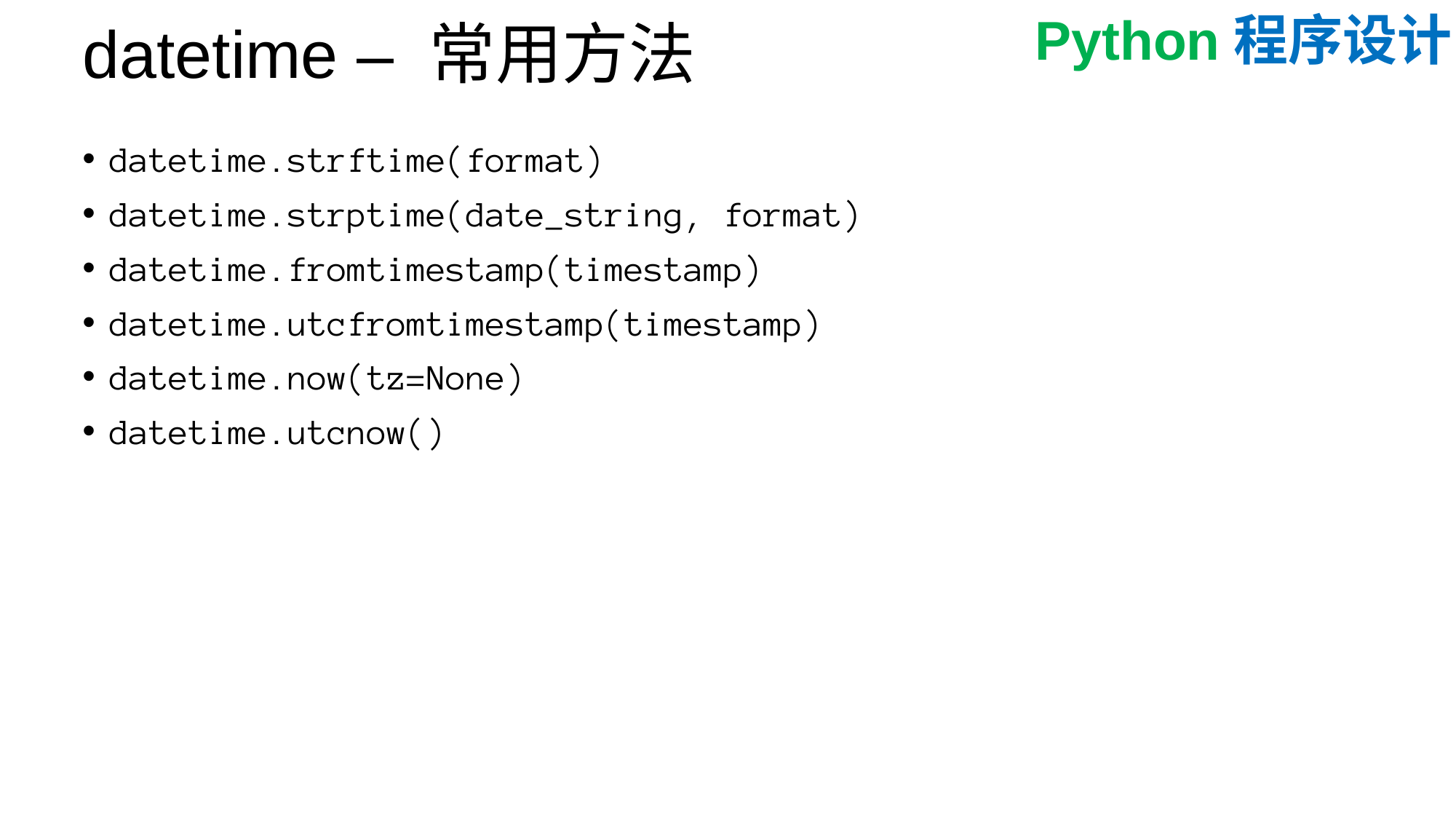

# datetime – 常用方法
datetime.strftime(format)
datetime.strptime(date_string, format)
datetime.fromtimestamp(timestamp)
datetime.utcfromtimestamp(timestamp)
datetime.now(tz=None)
datetime.utcnow()